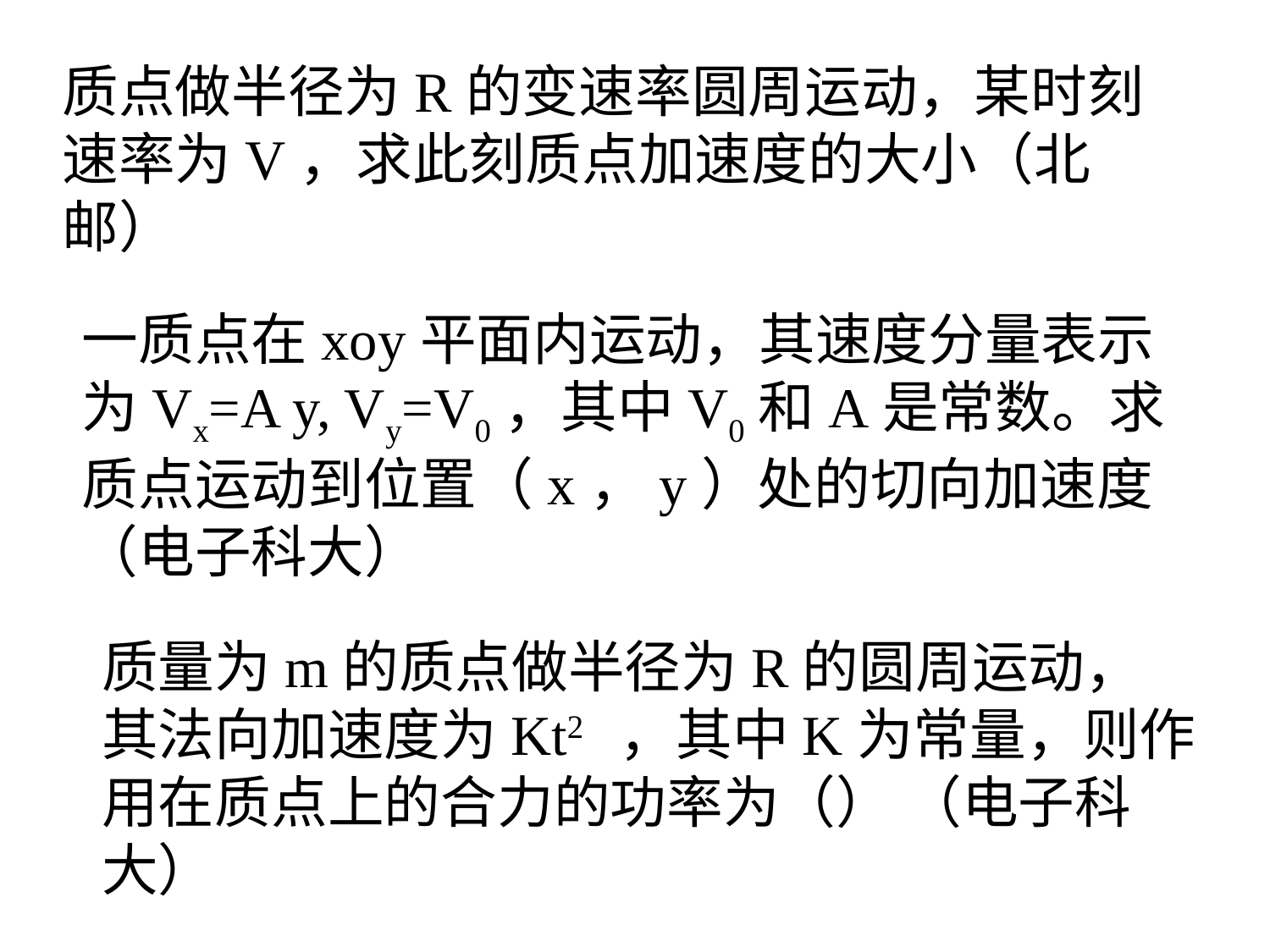

质点做半径为R的变速率圆周运动，某时刻速率为V，求此刻质点加速度的大小（北邮）
一质点在xoy平面内运动，其速度分量表示为Vx=A y, Vy=V0，其中V0和A是常数。求质点运动到位置（x，y）处的切向加速度（电子科大）
质量为m的质点做半径为R的圆周运动，其法向加速度为Kt2  ，其中K为常量，则作用在质点上的合力的功率为（） （电子科大）